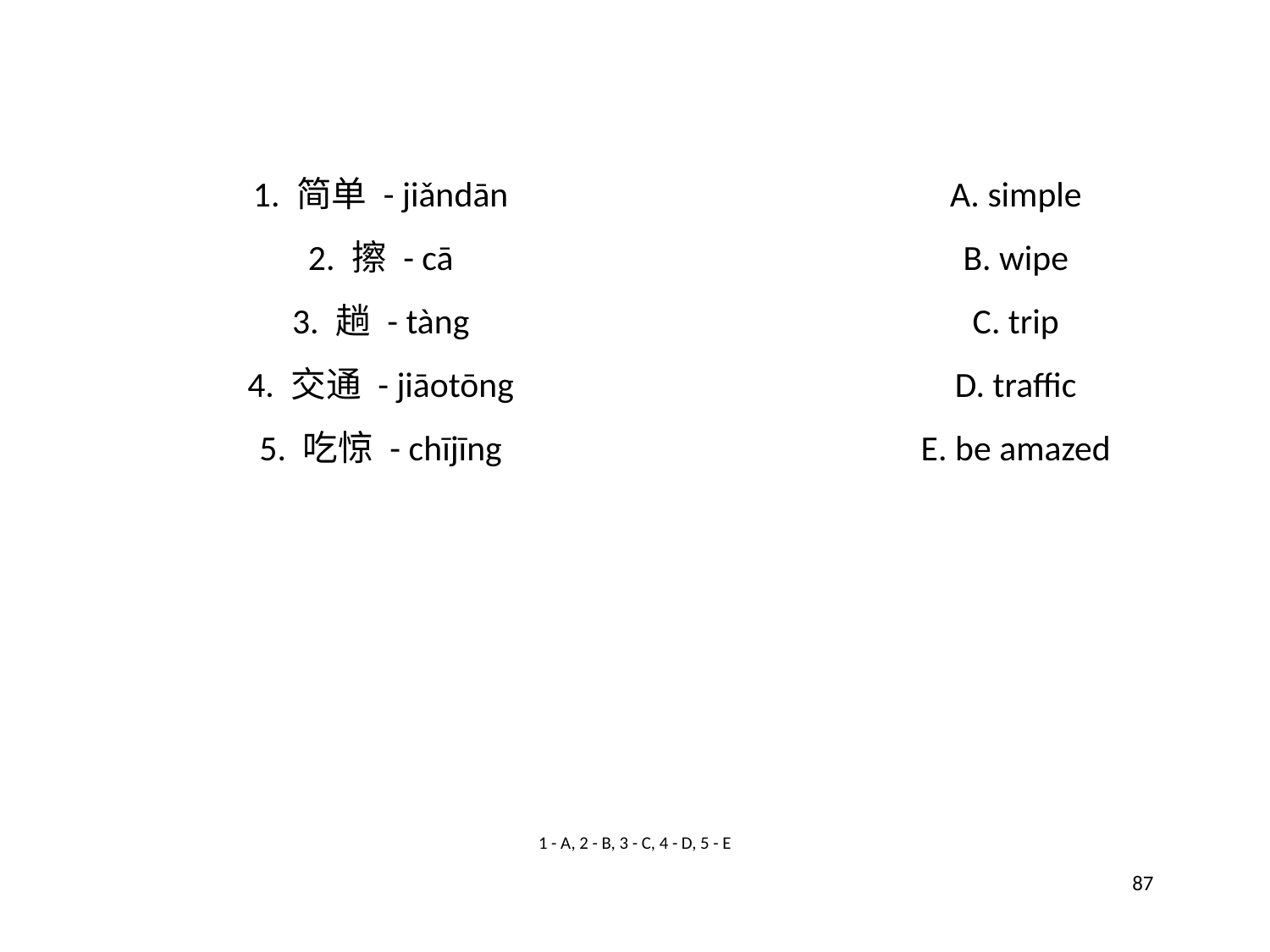

1. 简单 - jiǎndān

A. simple

2. 擦 - cā

B. wipe

3. 趟 - tàng

C. trip

4. 交通 - jiāotōng

D. traffic

5. 吃惊 - chījīng

E. be amazed
1 - A, 2 - B, 3 - C, 4 - D, 5 - E

87